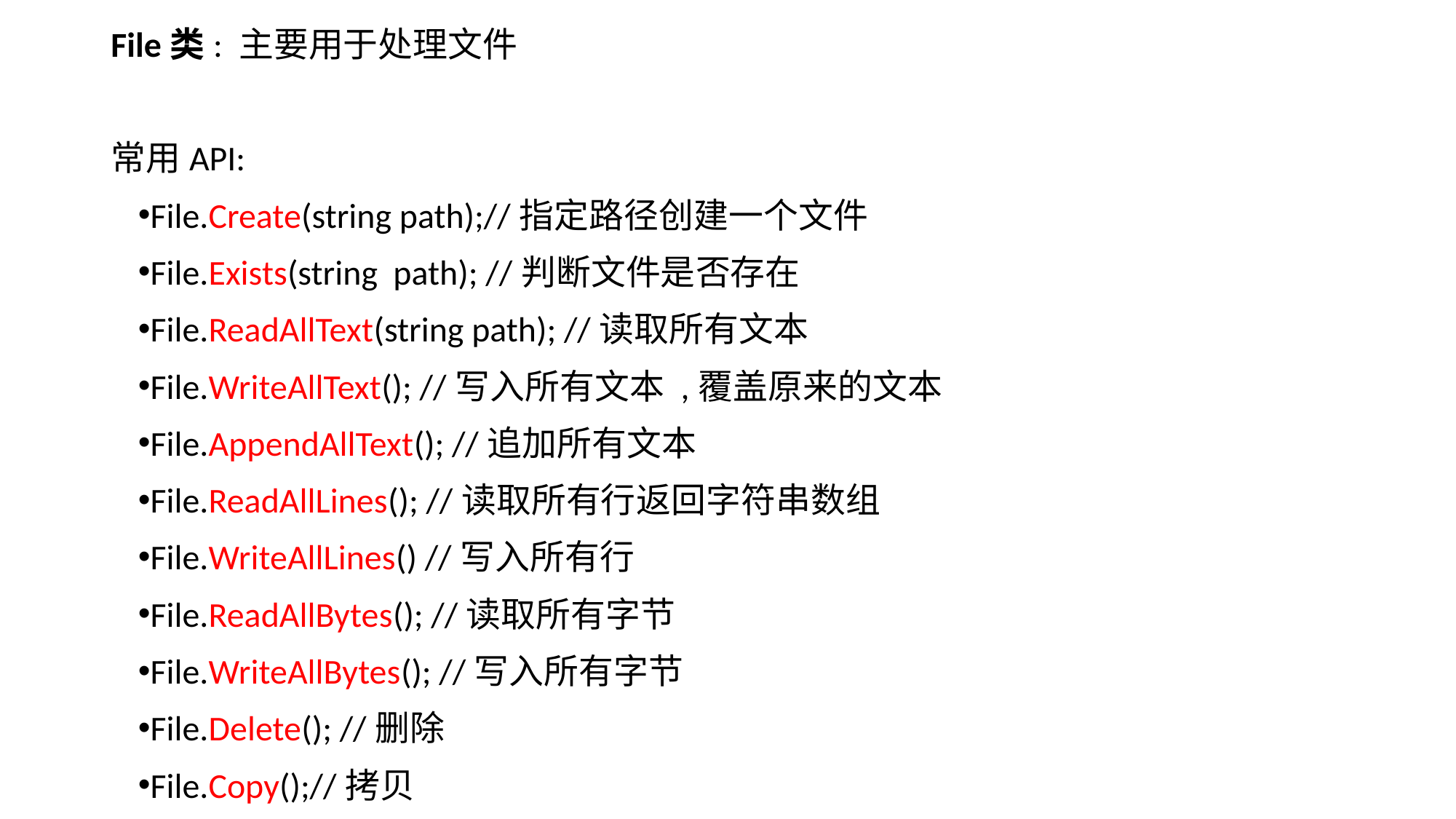

File类: 主要用于处理文件

常用API:
File.Create(string path);//指定路径创建一个文件
File.Exists(string  path); //判断文件是否存在
File.ReadAllText(string path); //读取所有文本
File.WriteAllText(); //写入所有文本 ,覆盖原来的文本
File.AppendAllText(); //追加所有文本
File.ReadAllLines(); //读取所有行返回字符串数组
File.WriteAllLines() //写入所有行
File.ReadAllBytes(); //读取所有字节
File.WriteAllBytes(); //写入所有字节
File.Delete(); //删除
File.Copy();//拷贝